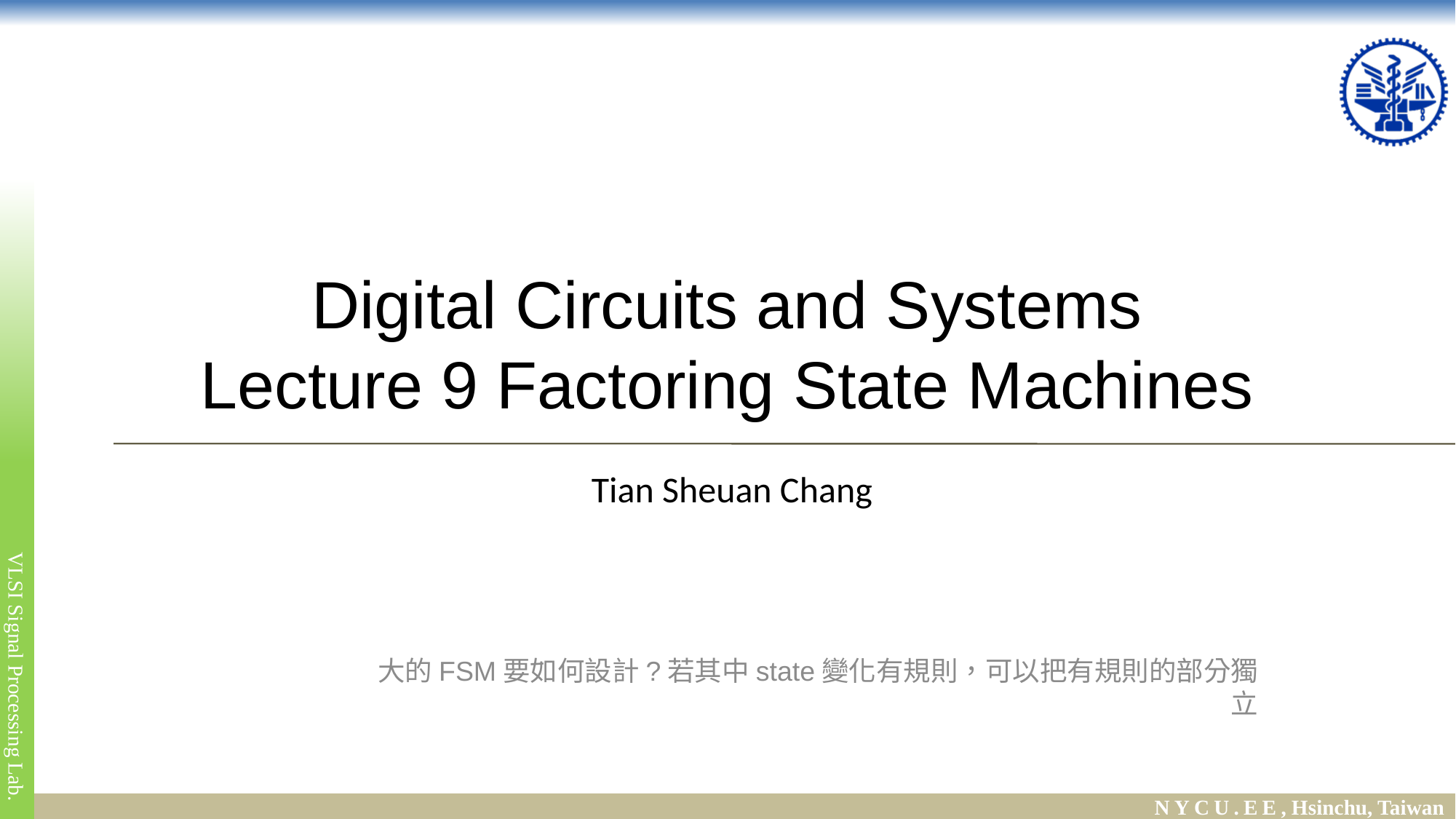

# Digital Circuits and Systems Lecture 9 Factoring State Machines
Tian Sheuan Chang
大的FSM要如何設計?若其中state變化有規則，可以把有規則的部分獨立